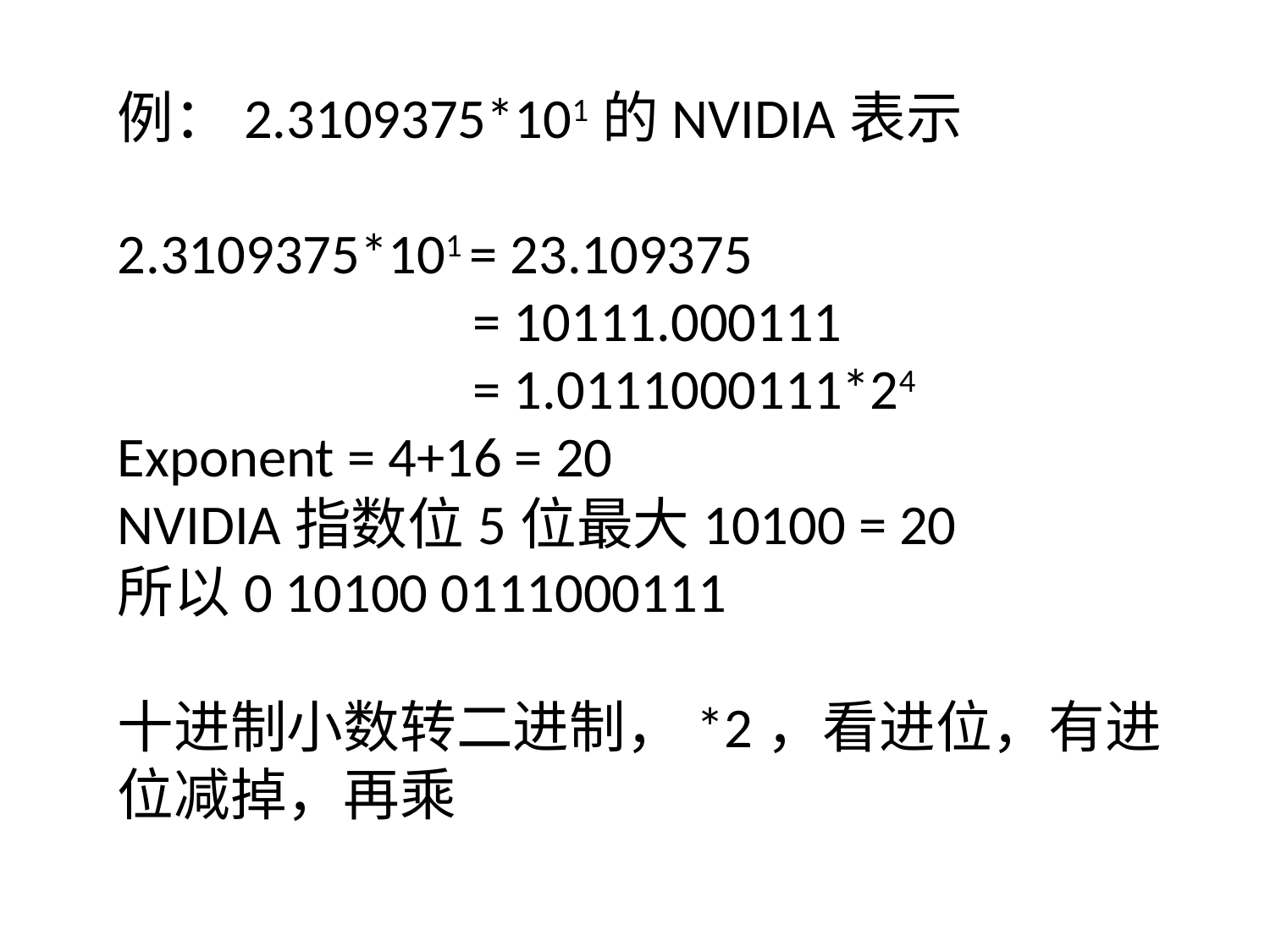

例：2.3109375*101的NVIDIA表示

2.3109375*101 = 23.109375
                            = 10111.000111
                            = 1.0111000111*24
Exponent = 4+16 = 20
NVIDIA指数位5位最大10100 = 20
所以0 10100 0111000111

十进制小数转二进制，*2，看进位，有进位减掉，再乘